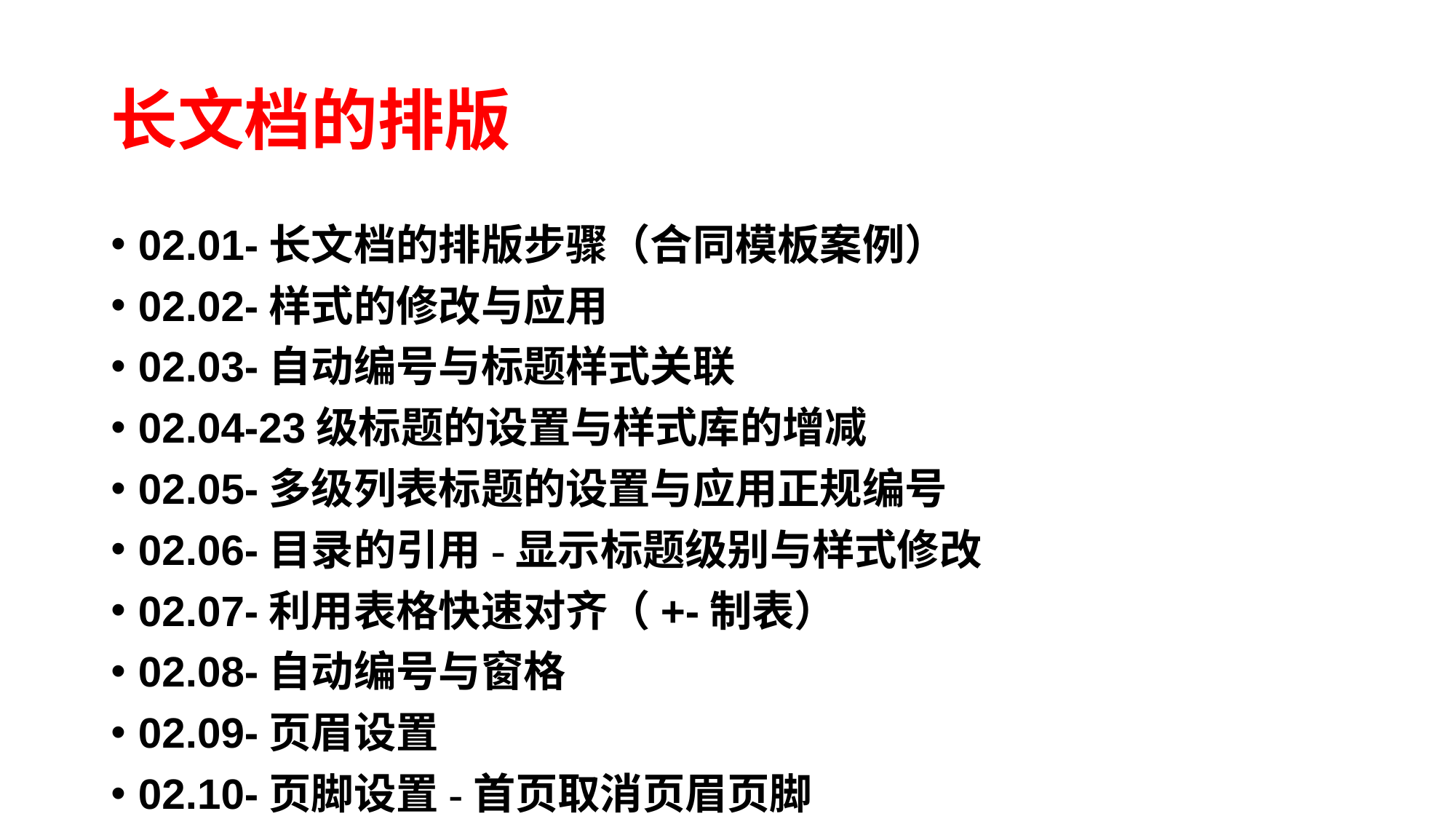

# 长文档的排版
02.01-长文档的排版步骤（合同模板案例）
02.02-样式的修改与应用
02.03-自动编号与标题样式关联
02.04-23级标题的设置与样式库的增减
02.05-多级列表标题的设置与应用正规编号
02.06-目录的引用-显示标题级别与样式修改
02.07-利用表格快速对齐（+-制表）
02.08-自动编号与窗格
02.09-页眉设置
02.10-页脚设置-首页取消页眉页脚
02.11-从正文开始设置第1页
02.12-模板的创建与使用